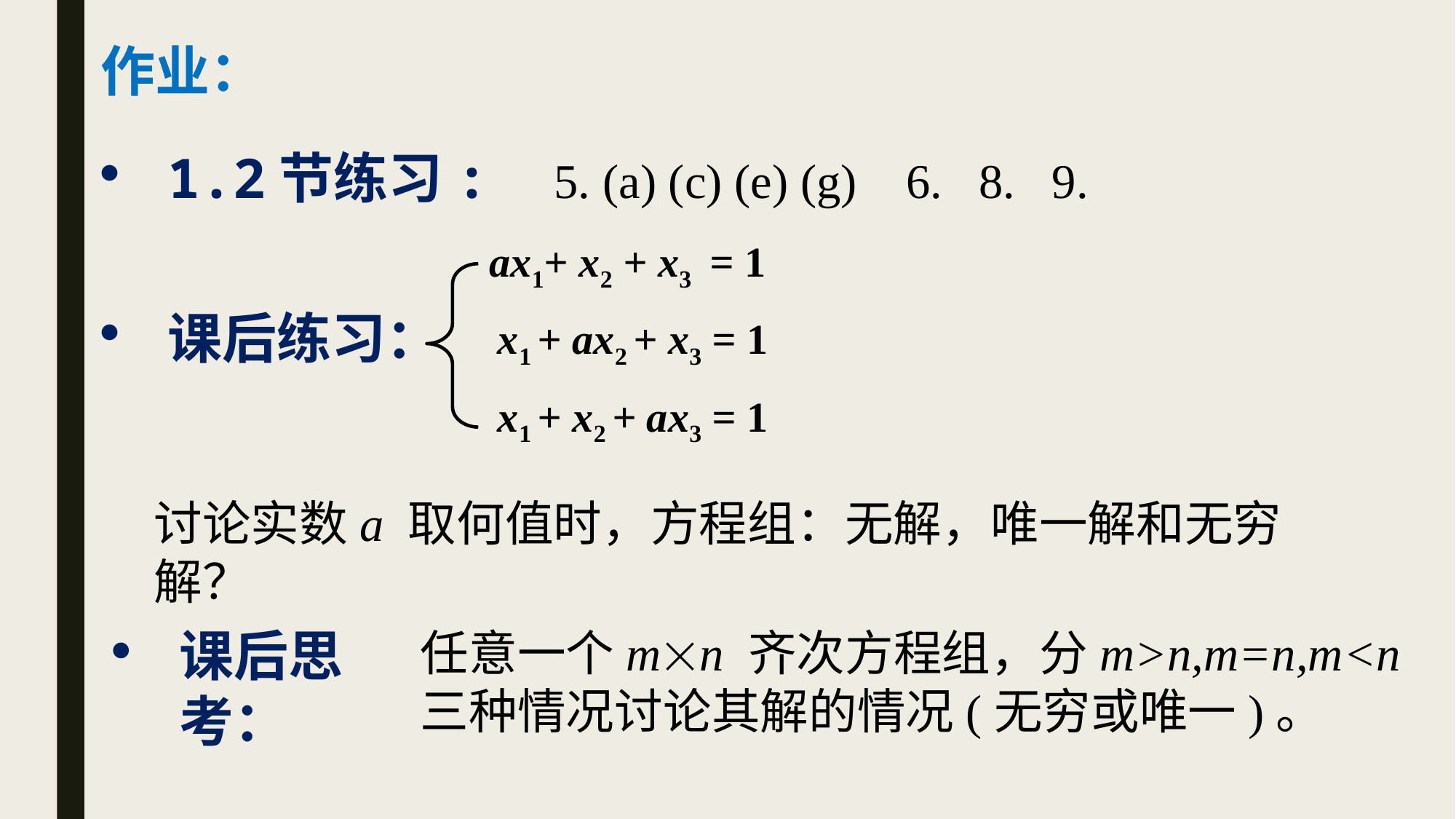

作业：
1.2节练习:  5. (a) (c) (e) (g)    6.   8.   9.
ax1+ x2 + x3   = 1

课后练习：
x1 + ax2 + x3 = 1
x1 + x2 + ax3 = 1
讨论实数a 取何值时，方程组：无解，唯一解和无穷解？
课后思考：
任意一个m×n 齐次方程组，分m>n,m=n,m<n
三种情况讨论其解的情况(无穷或唯一)。